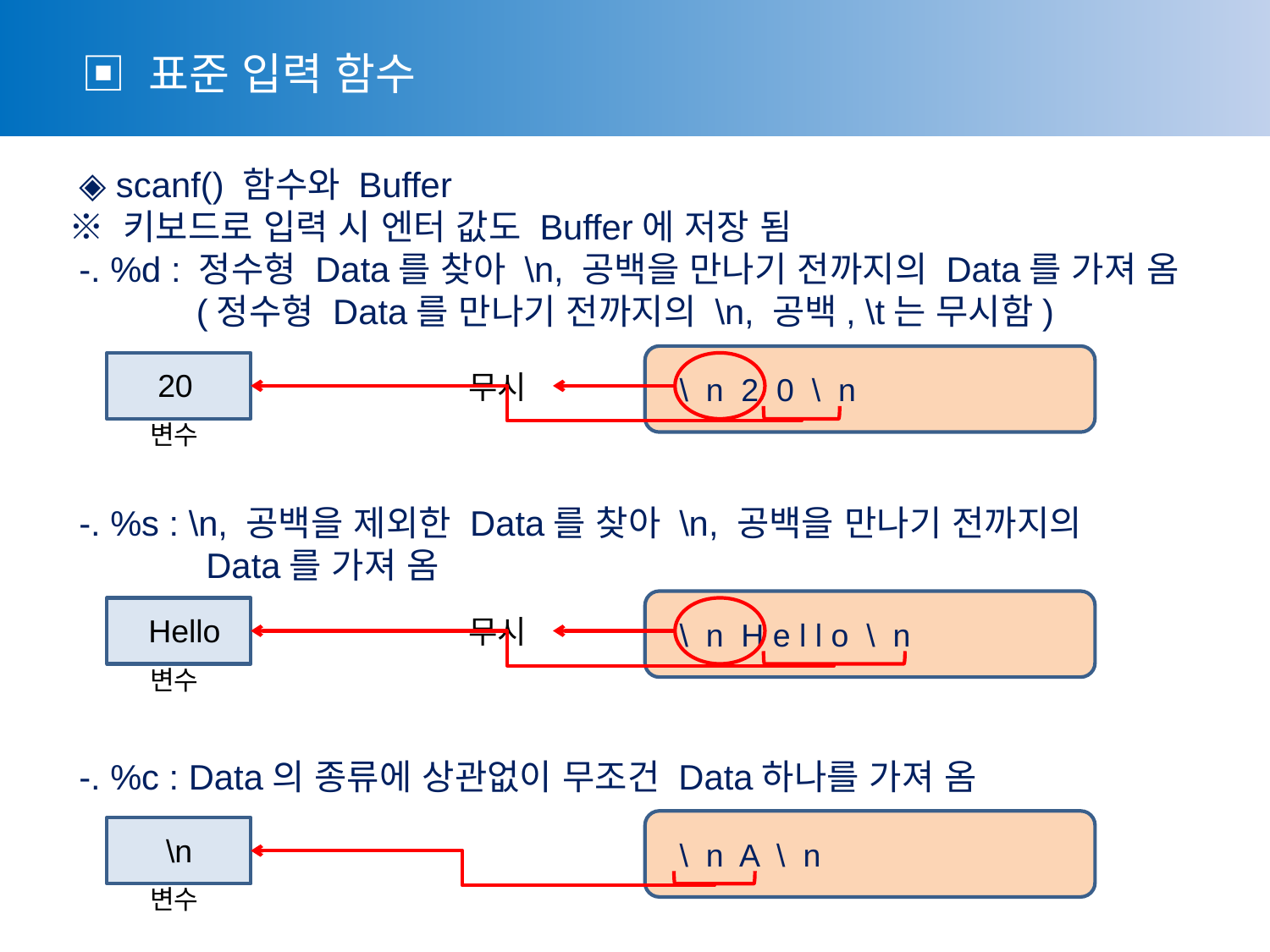

▣ 표준 입력 함수
 ◈ scanf() 함수와 Buffer
※ 키보드로 입력 시 엔터 값도 Buffer에 저장 됨
 -. %d : 정수형 Data를 찾아 \n, 공백을 만나기 전까지의 Data를 가져 옴
	(정수형 Data를 만나기 전까지의 \n, 공백, \t는 무시함)

 -. %s : \n, 공백을 제외한 Data를 찾아 \n, 공백을 만나기 전까지의
	 Data를 가져 옴

 -. %c : Data의 종류에 상관없이 무조건 Data하나를 가져 옴
  \  n  2  0  \  n

무시
20

변수
  \  n  H e l l o  \  n

무시

Hello
변수
  \  n  A  \  n

\n

변수